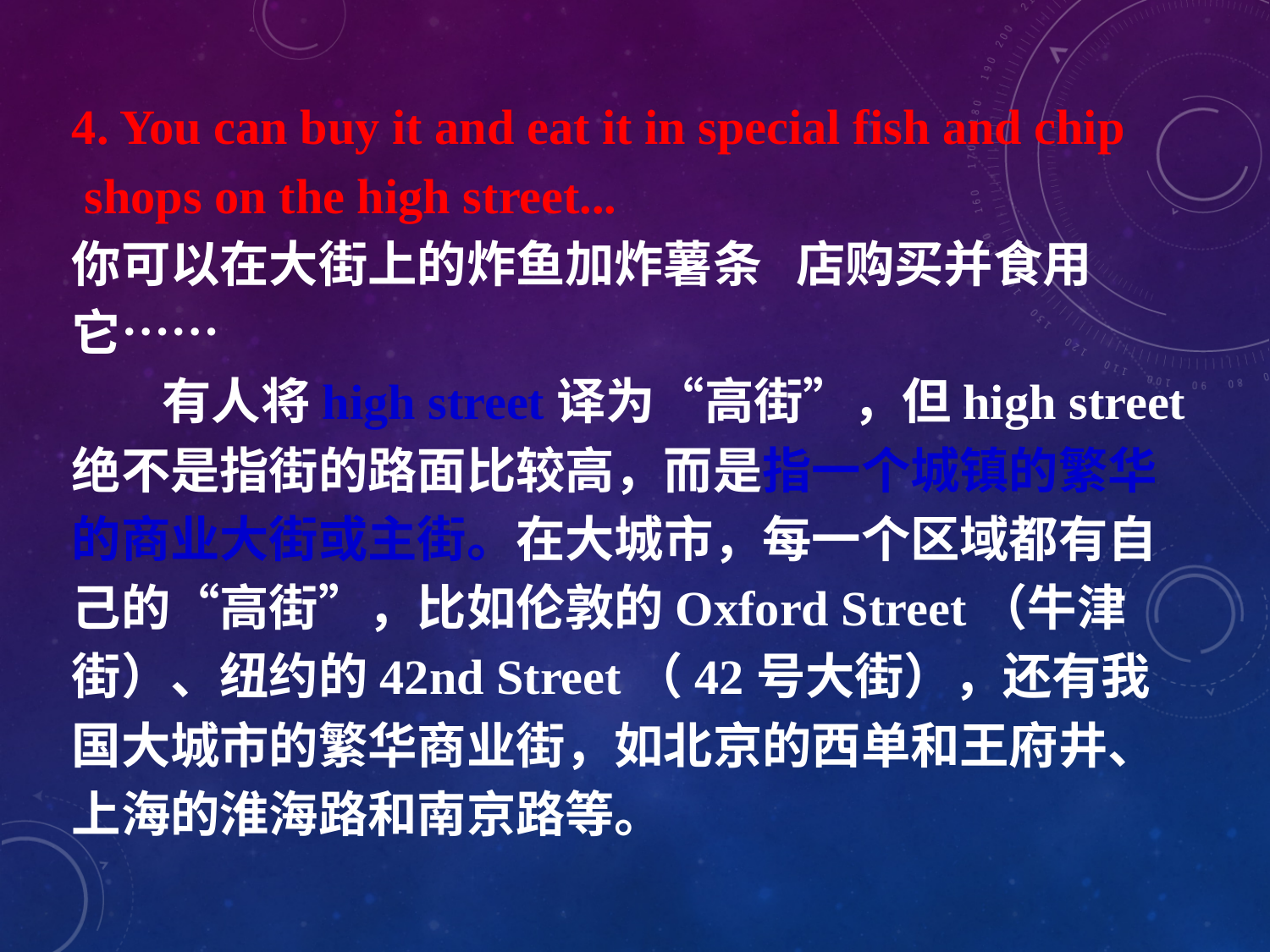

4. You can buy it and eat it in special fish and chip
 shops on the high street...
你可以在大街上的炸鱼加炸薯条   店购买并食用
它……
       有人将high street译为“高街”，但high street绝不是指街的路面比较高，而是指一个城镇的繁华的商业大街或主街。在大城市，每一个区域都有自己的“高街”，比如伦敦的Oxford Street（牛津街）、纽约的42nd Street（42号大街），还有我国大城市的繁华商业街，如北京的西单和王府井、上海的淮海路和南京路等。